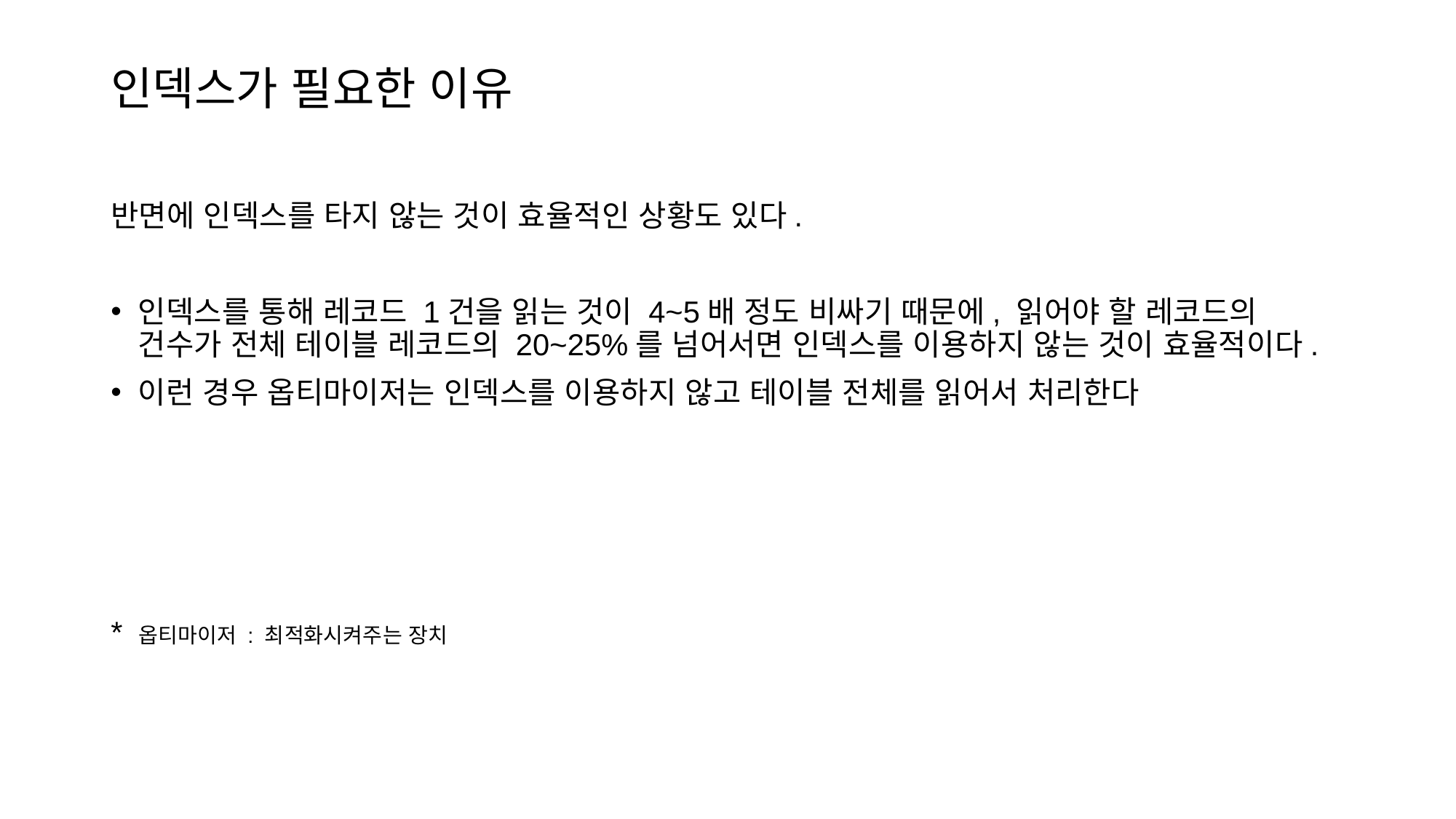

# 인덱스가 필요한 이유
반면에 인덱스를 타지 않는 것이 효율적인 상황도 있다.

인덱스를 통해 레코드 1건을 읽는 것이 4~5배 정도 비싸기 때문에, 읽어야 할 레코드의 건수가 전체 테이블 레코드의 20~25%를 넘어서면 인덱스를 이용하지 않는 것이 효율적이다.
이런 경우 옵티마이저는 인덱스를 이용하지 않고 테이블 전체를 읽어서 처리한다

* 옵티마이저 : 최적화시켜주는 장치